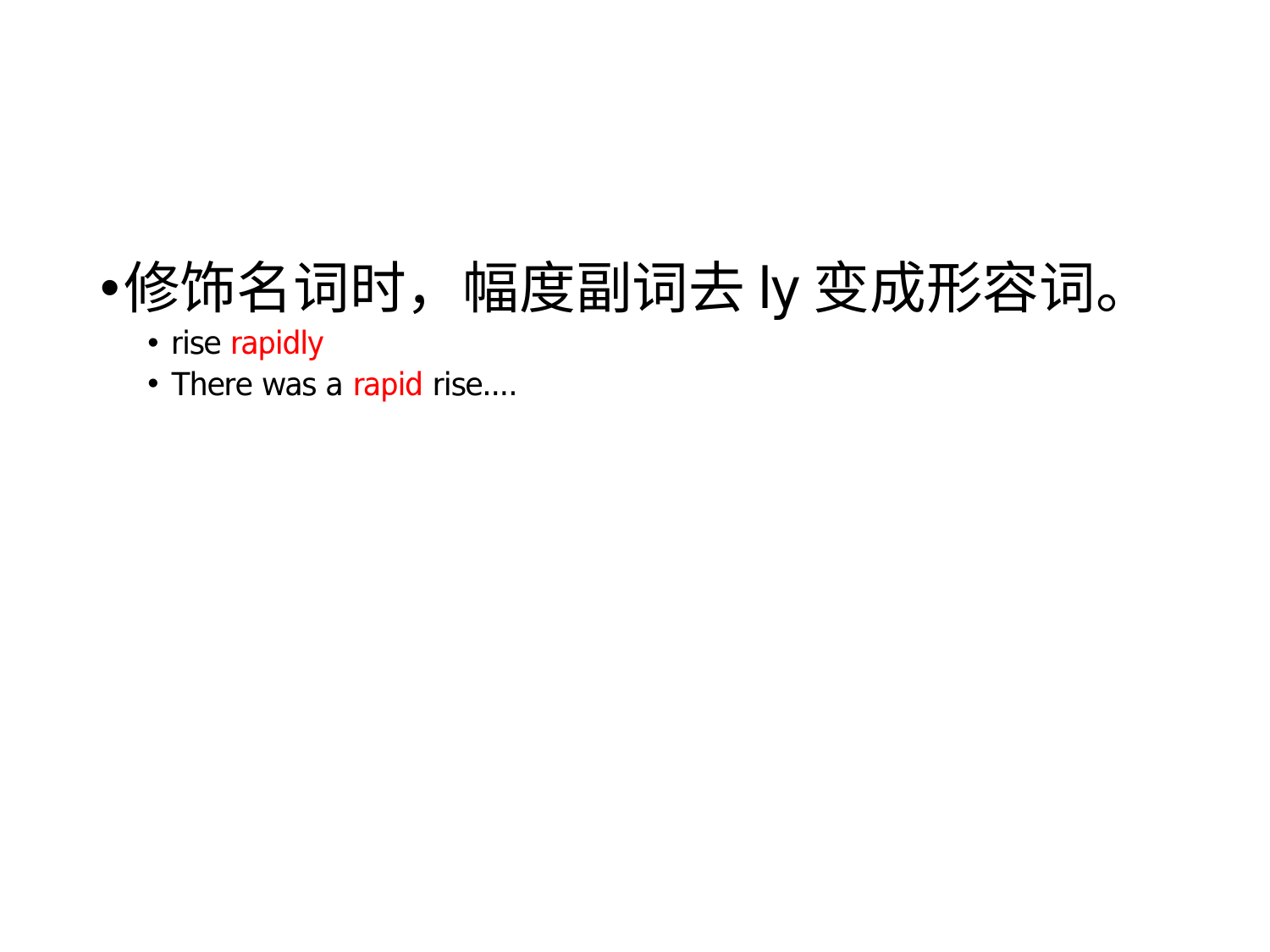

#
修饰名词时，幅度副词去ly变成形容词。
rise rapidly
There was a rapid rise….